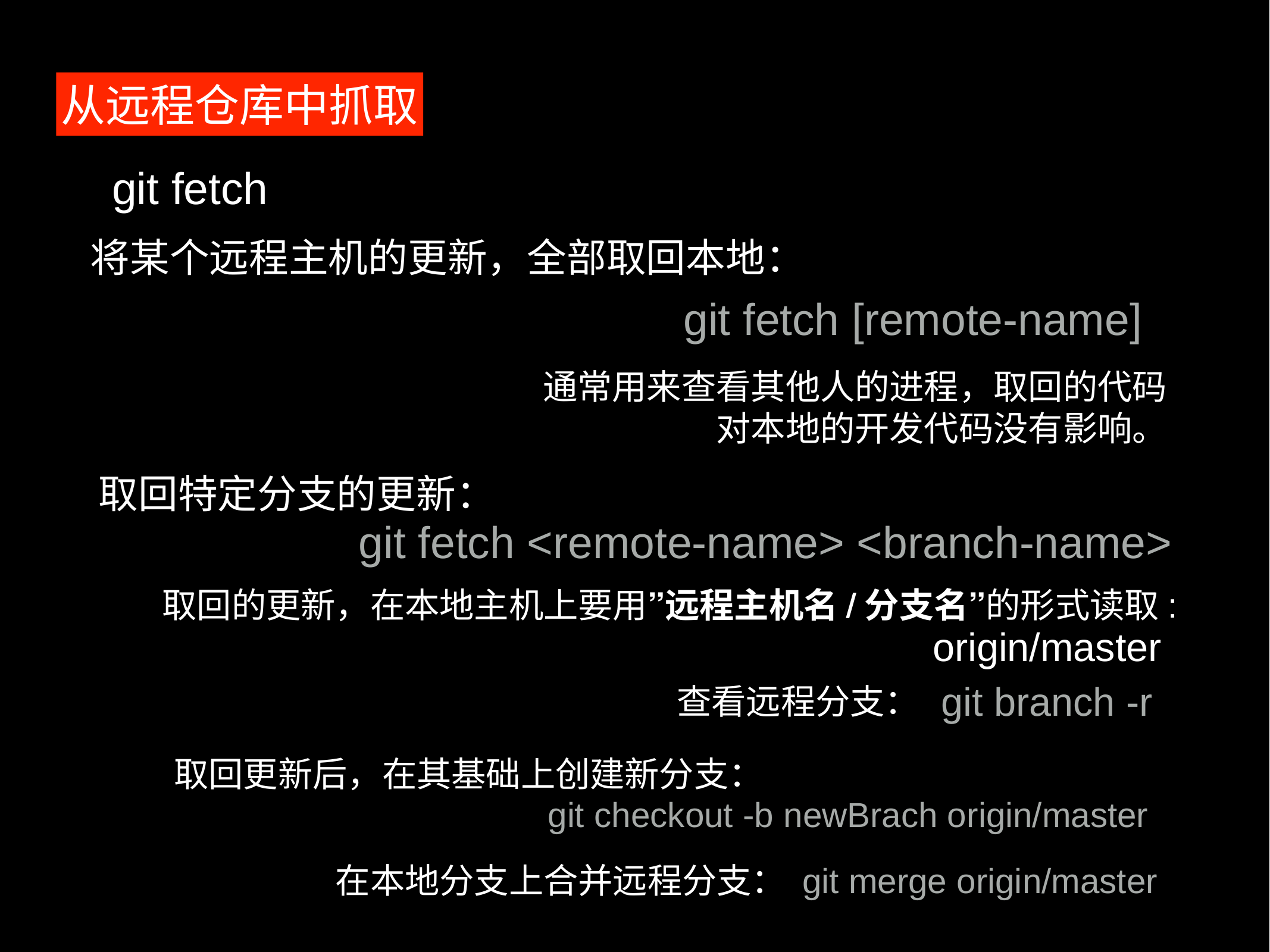

从远程仓库中抓取
git fetch
将某个远程主机的更新，全部取回本地：
git fetch [remote-name]
通常用来查看其他人的进程，取回的代码对本地的开发代码没有影响。
取回特定分支的更新：
git fetch <remote-name> <branch-name>
取回的更新，在本地主机上要用”远程主机名/分支名”的形式读取:
origin/master
查看远程分支：
git branch -r
取回更新后，在其基础上创建新分支：
git checkout -b newBrach origin/master
在本地分支上合并远程分支：
git merge origin/master